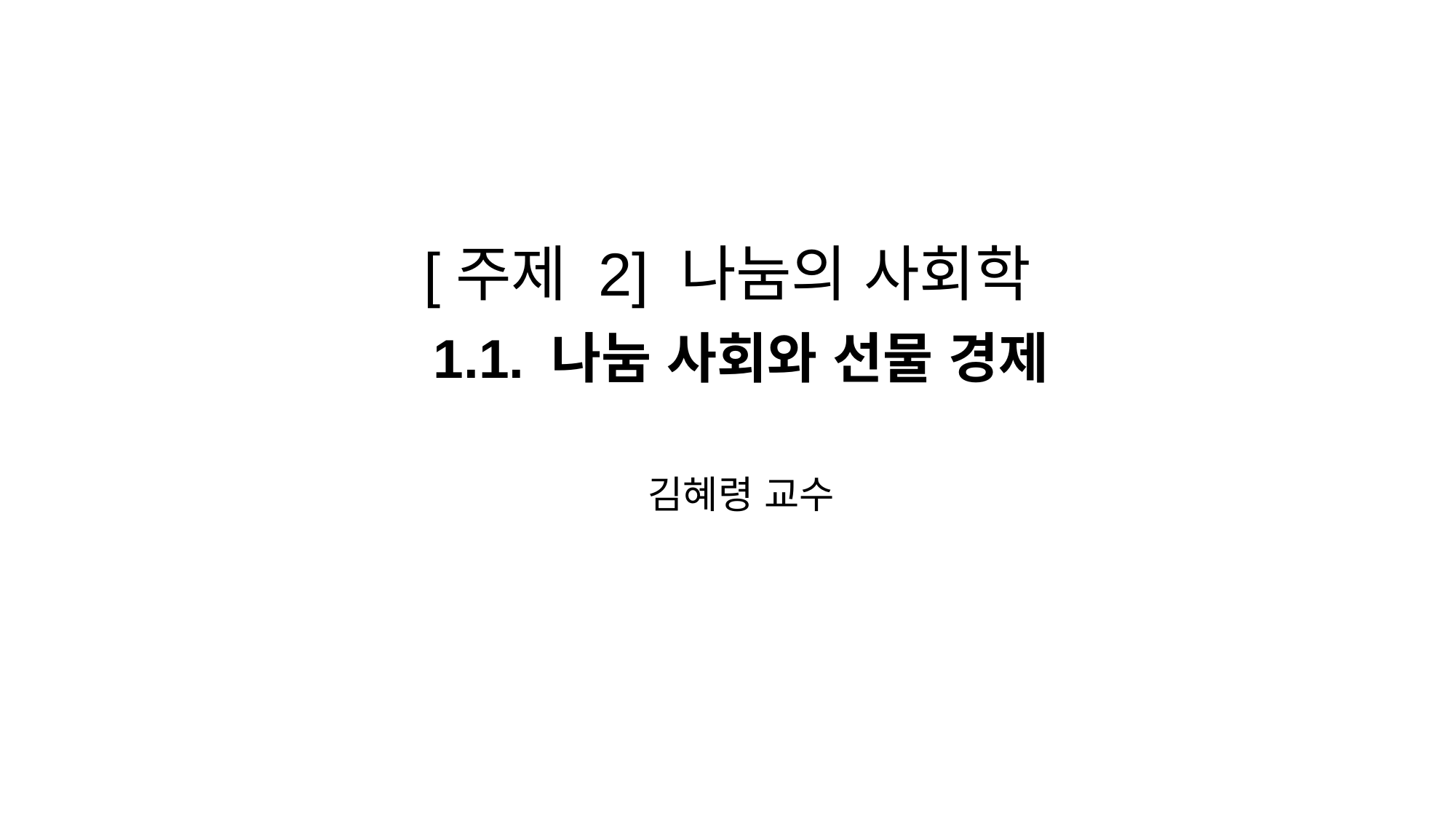

# [주제 2] 나눔의 사회학
1.1. 나눔 사회와 선물 경제

김혜령 교수